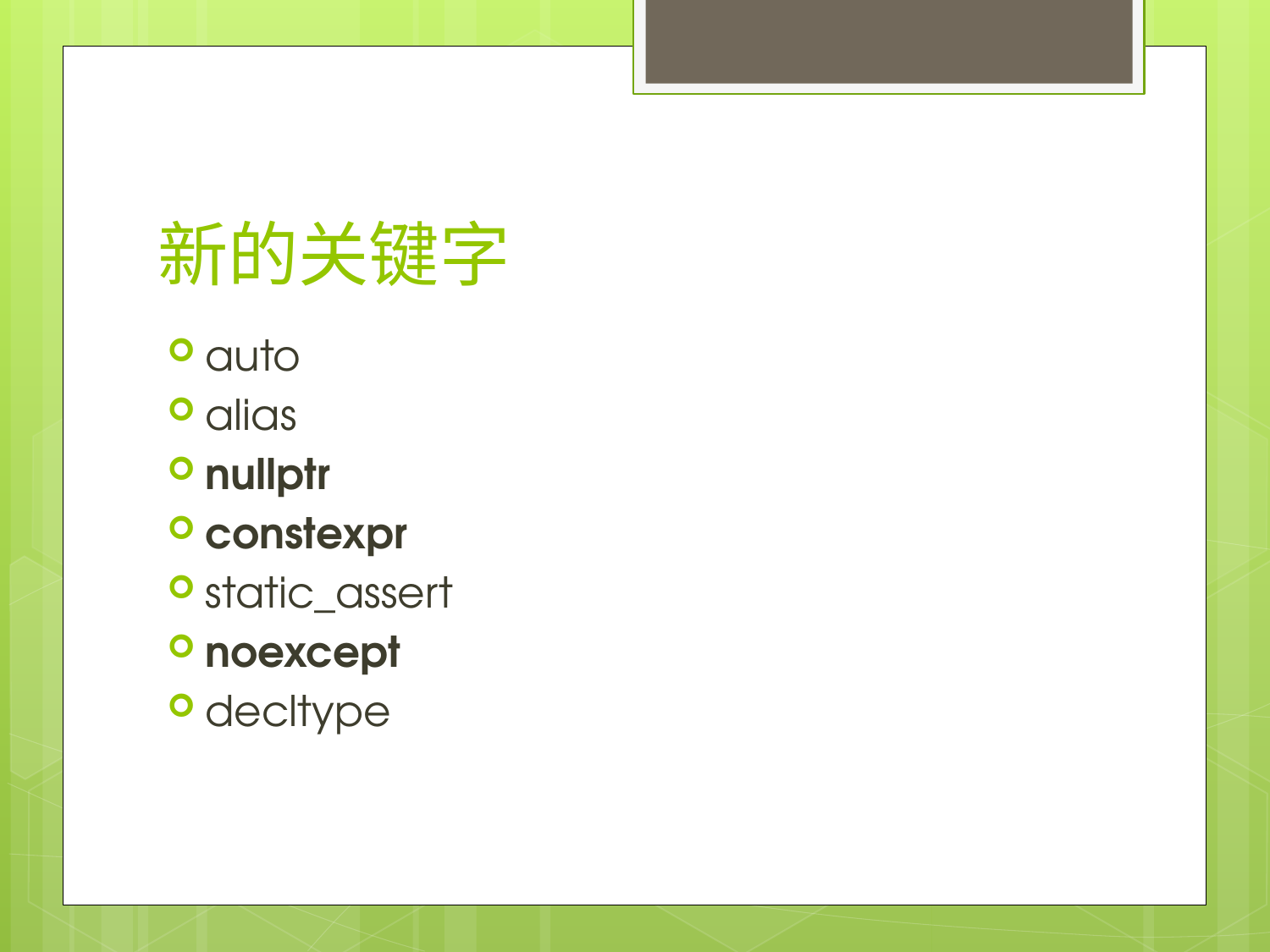

# 新的关键字
auto
alias
nullptr
constexpr
static_assert
noexcept
decltype